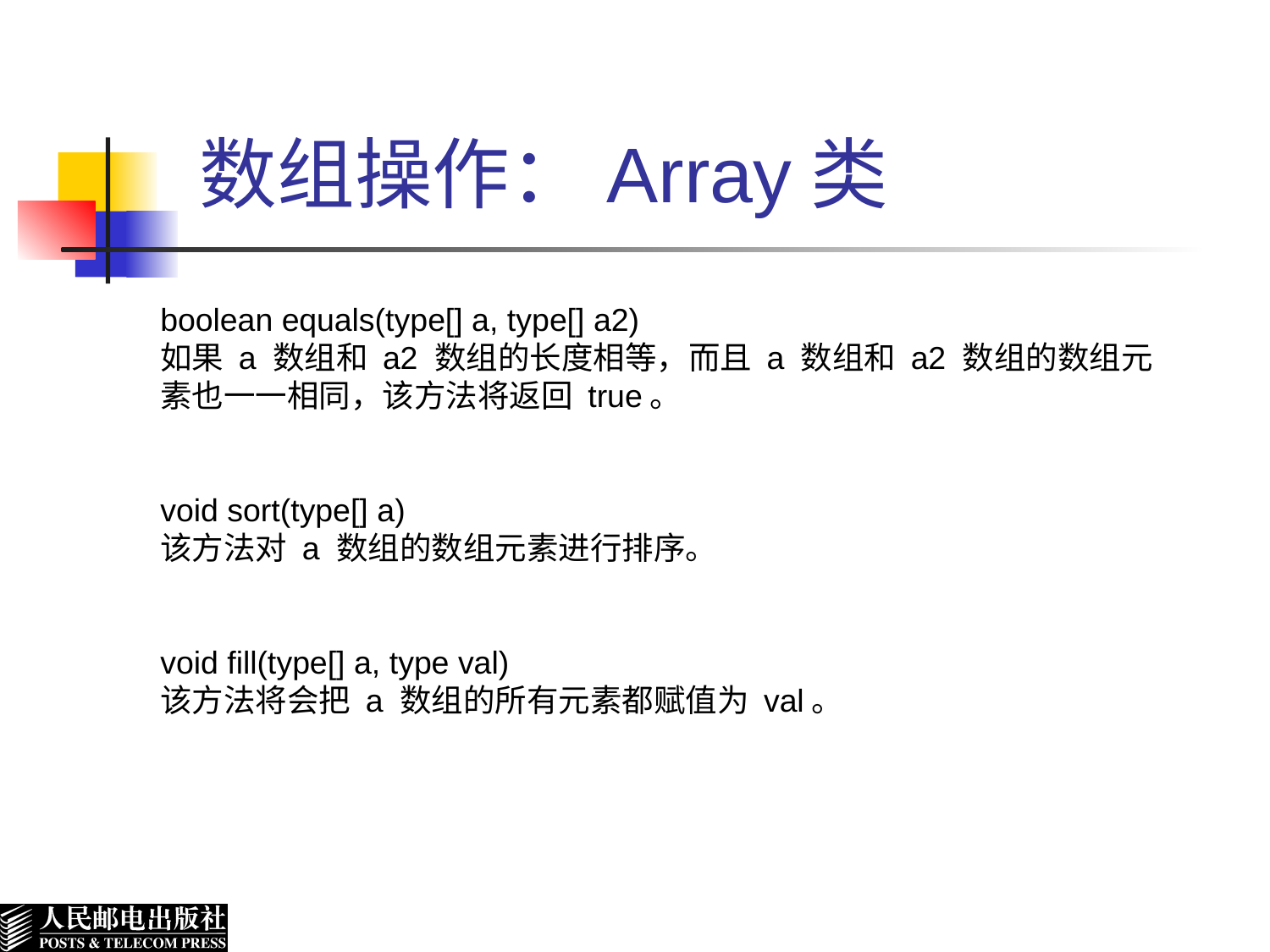

数组操作：Array类
boolean equals(type[] a, type[] a2)
如果 a 数组和 a2 数组的长度相等，而且 a 数组和 a2 数组的数组元素也一一相同，该方法将返回 true。

void sort(type[] a)
该方法对 a 数组的数组元素进行排序。

void fill(type[] a, type val)
该方法将会把 a 数组的所有元素都赋值为 val。